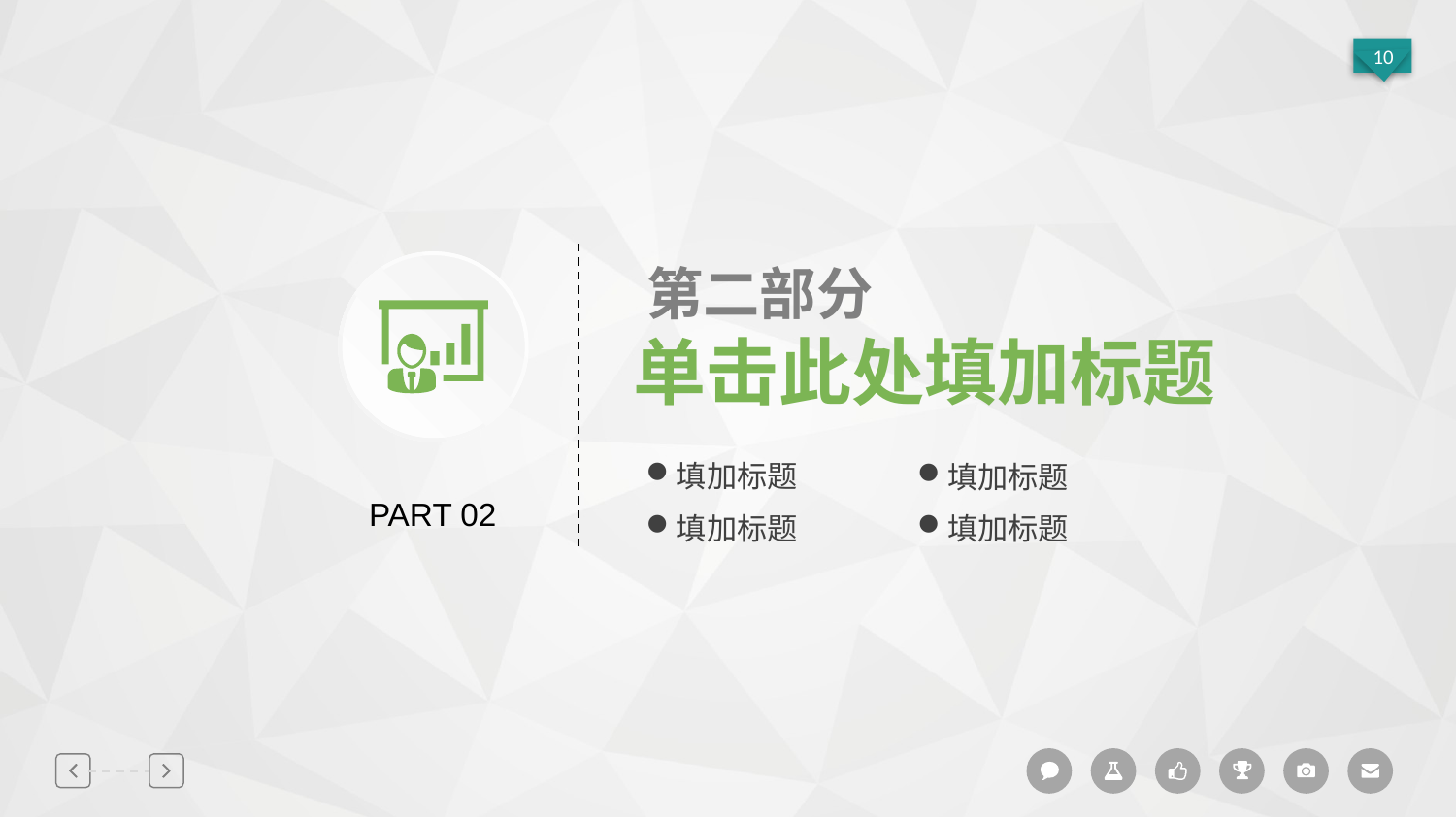

第二部分
单击此处填加标题

填加标题
填加标题
PART 02
填加标题
填加标题